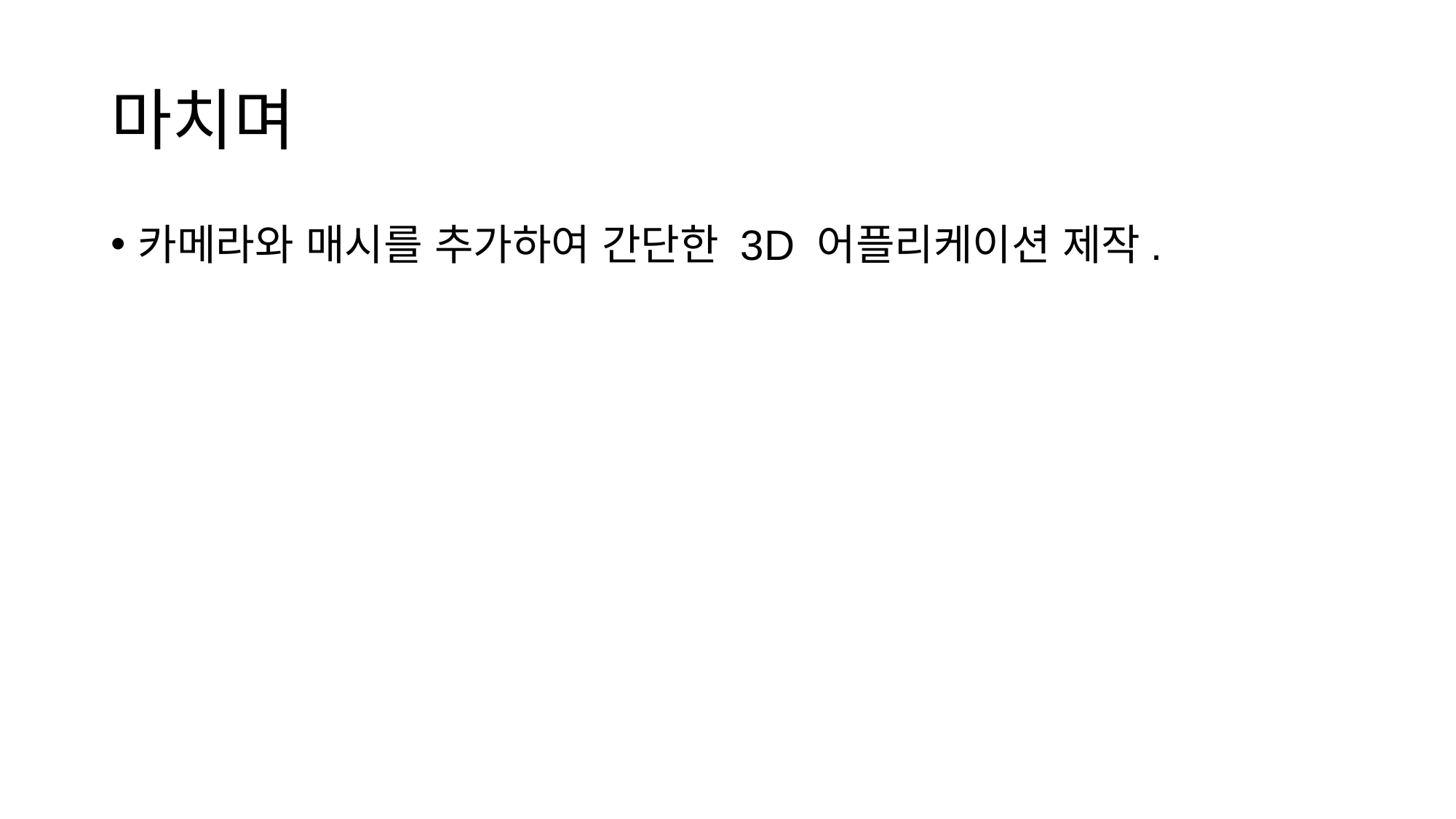

# 마치며
카메라와 매시를 추가하여 간단한 3D 어플리케이션 제작.